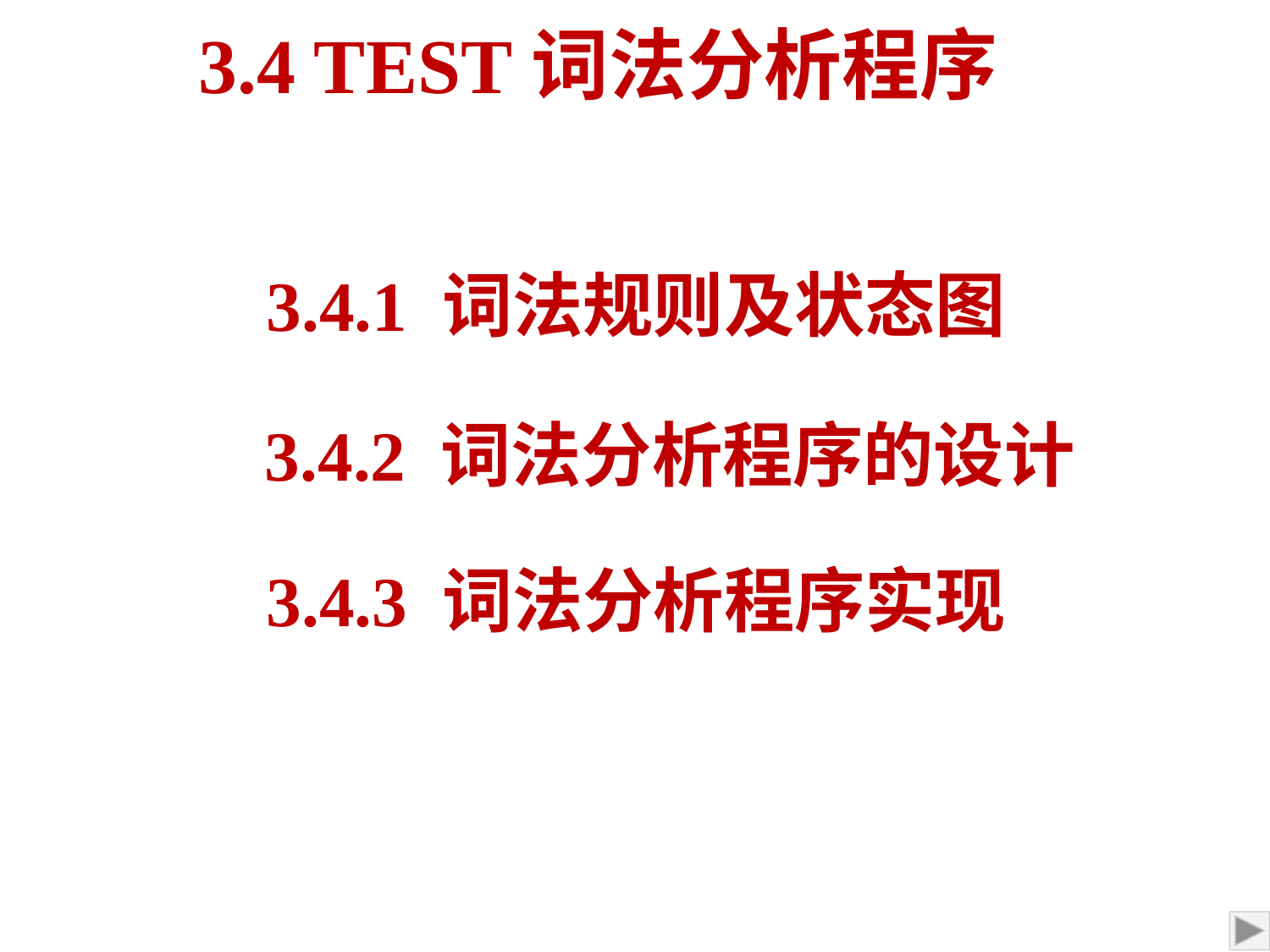

3.4 TEST词法分析程序
3.4.1 词法规则及状态图
3.4.2 词法分析程序的设计
3.4.3 词法分析程序实现
2020/9/23